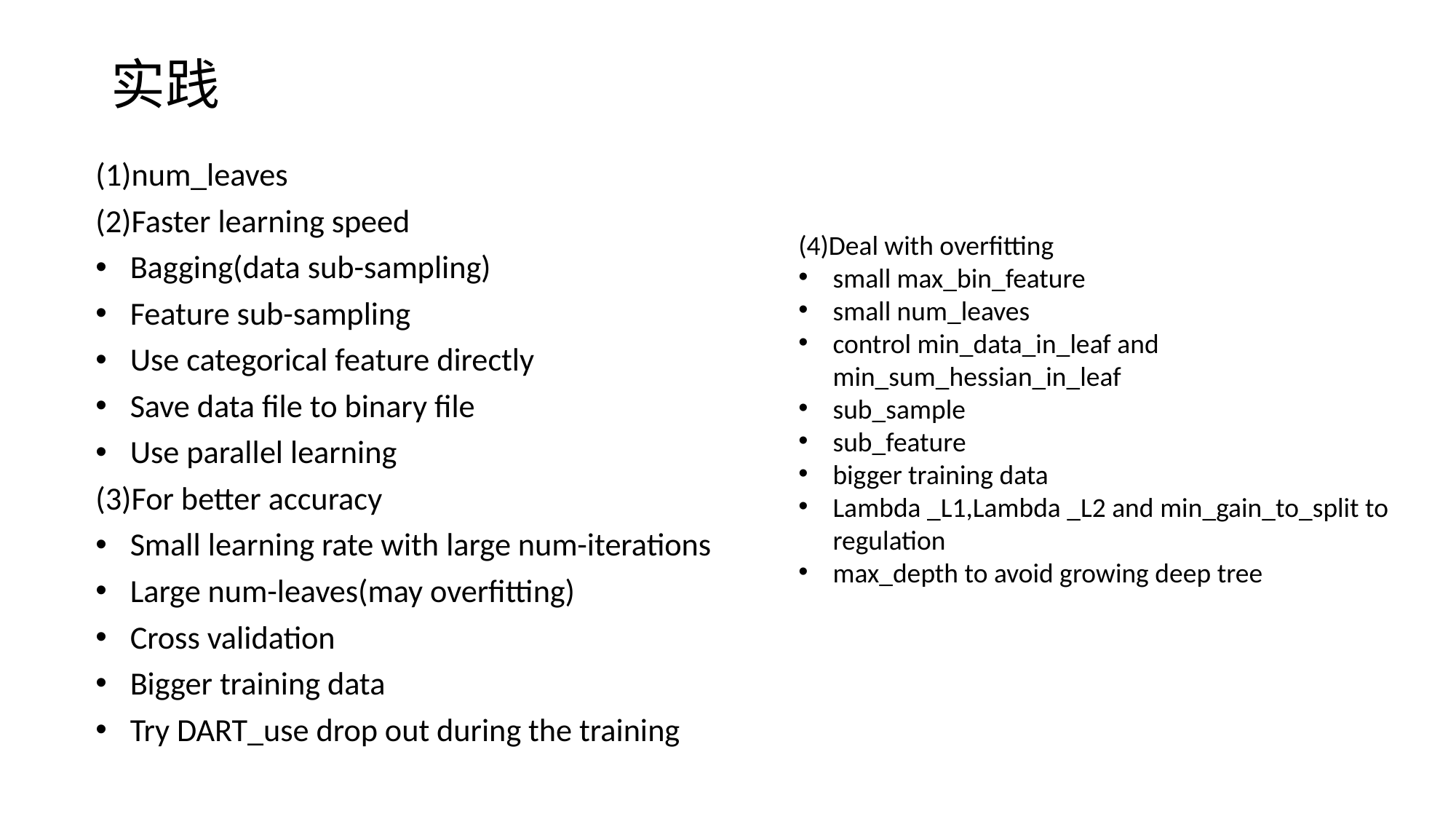

# 实践
(1)num_leaves
(2)Faster learning speed
Bagging(data sub-sampling)
Feature sub-sampling
Use categorical feature directly
Save data file to binary file
Use parallel learning
(3)For better accuracy
Small learning rate with large num-iterations
Large num-leaves(may overfitting)
Cross validation
Bigger training data
Try DART_use drop out during the training
(4)Deal with overfitting
small max_bin_feature
small num_leaves
control min_data_in_leaf and min_sum_hessian_in_leaf
sub_sample
sub_feature
bigger training data
Lambda _L1,Lambda _L2 and min_gain_to_split to regulation
max_depth to avoid growing deep tree